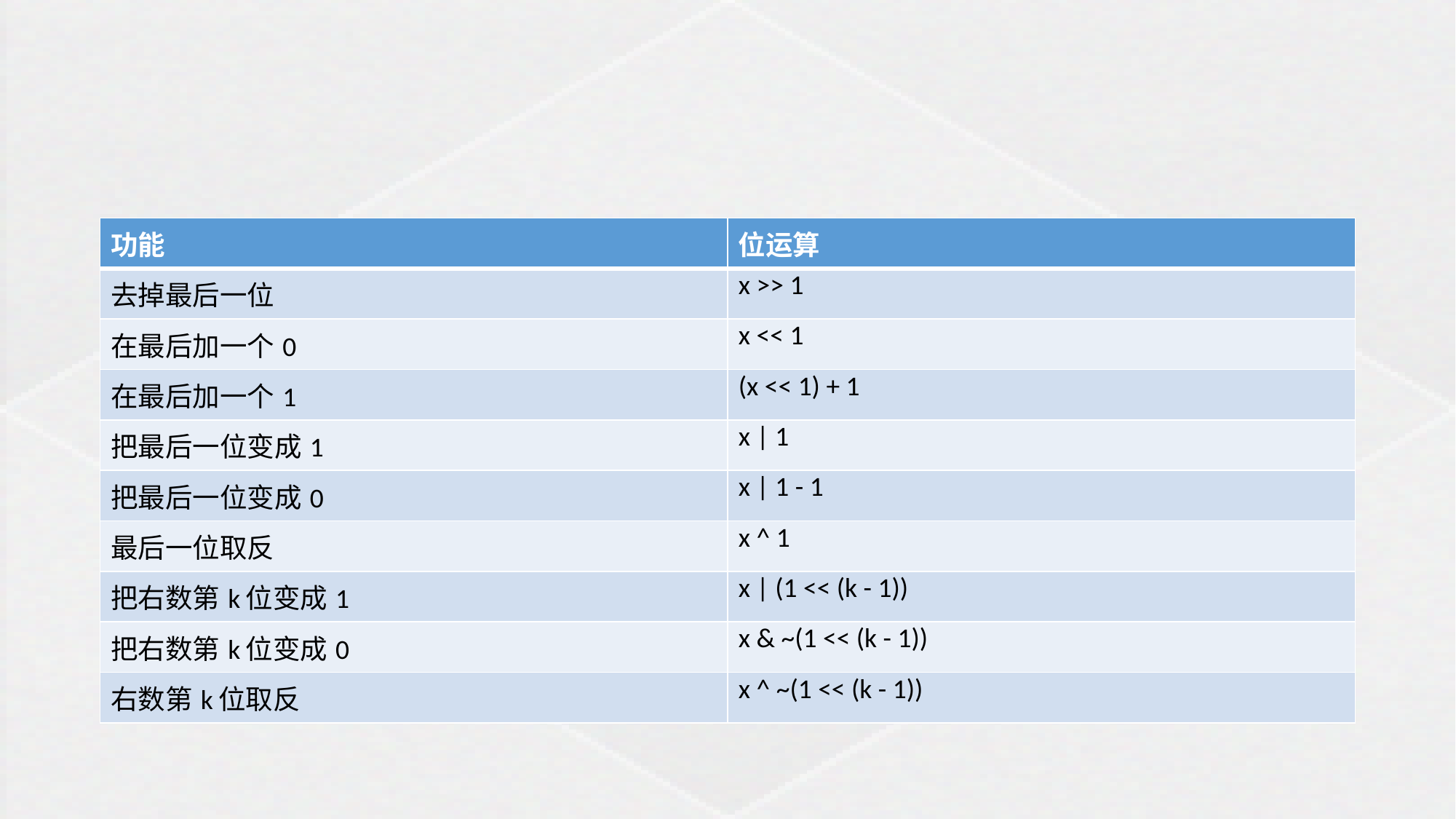

#
| 功能 | 位运算 |
| --- | --- |
| 去掉最后一位 | x >> 1 |
| 在最后加一个0 | x << 1 |
| 在最后加一个1 | (x << 1) + 1 |
| 把最后一位变成1 | x | 1 |
| 把最后一位变成0 | x | 1 - 1 |
| 最后一位取反 | x ^ 1 |
| 把右数第k位变成1 | x | (1 << (k - 1)) |
| 把右数第k位变成0 | x & ~(1 << (k - 1)) |
| 右数第k位取反 | x ^ ~(1 << (k - 1)) |